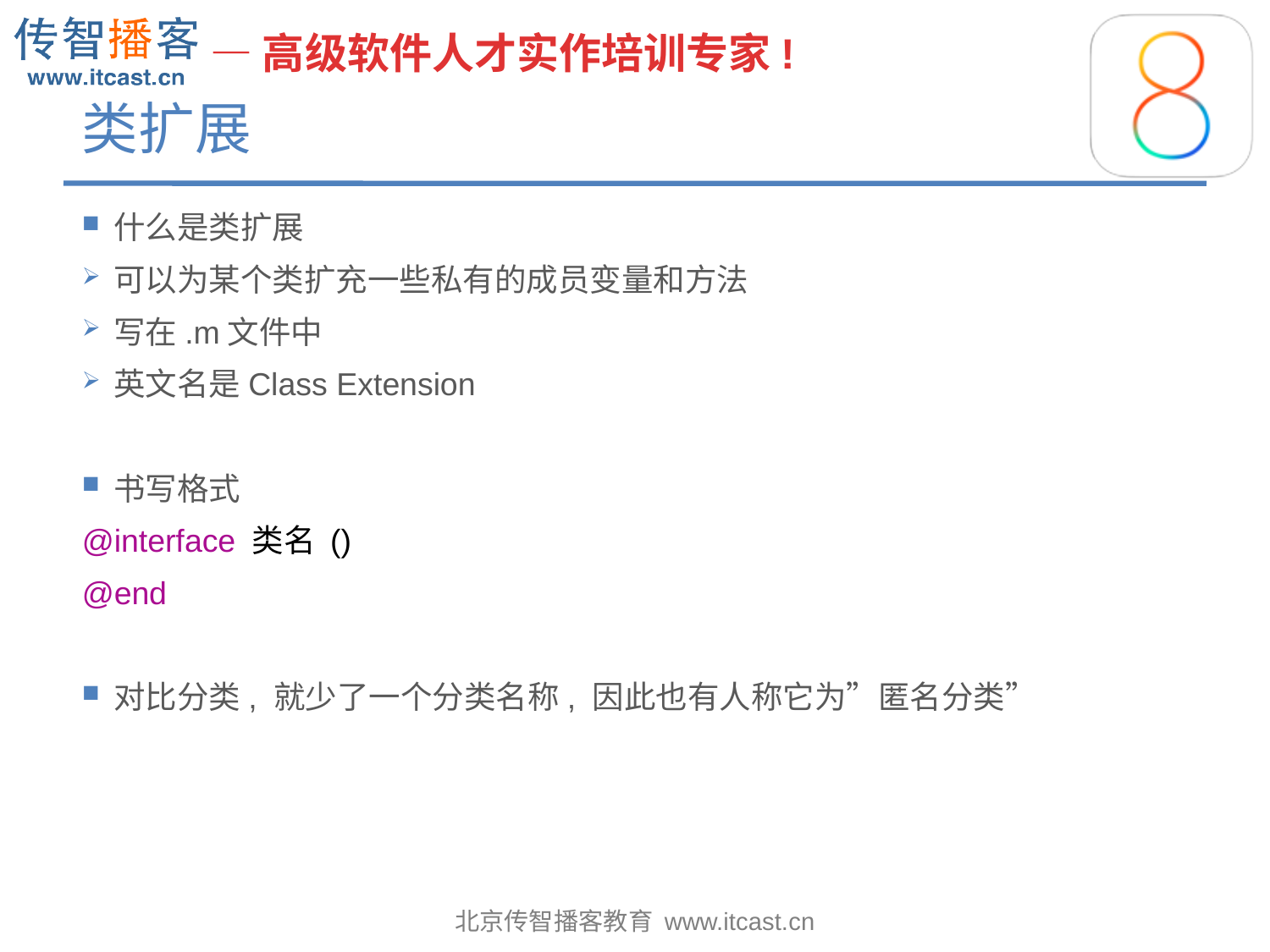

# 类扩展
什么是类扩展
可以为某个类扩充一些私有的成员变量和方法
写在.m文件中
英文名是Class Extension

书写格式
@interface 类名 ()
@end

对比分类, 就少了一个分类名称, 因此也有人称它为”匿名分类”